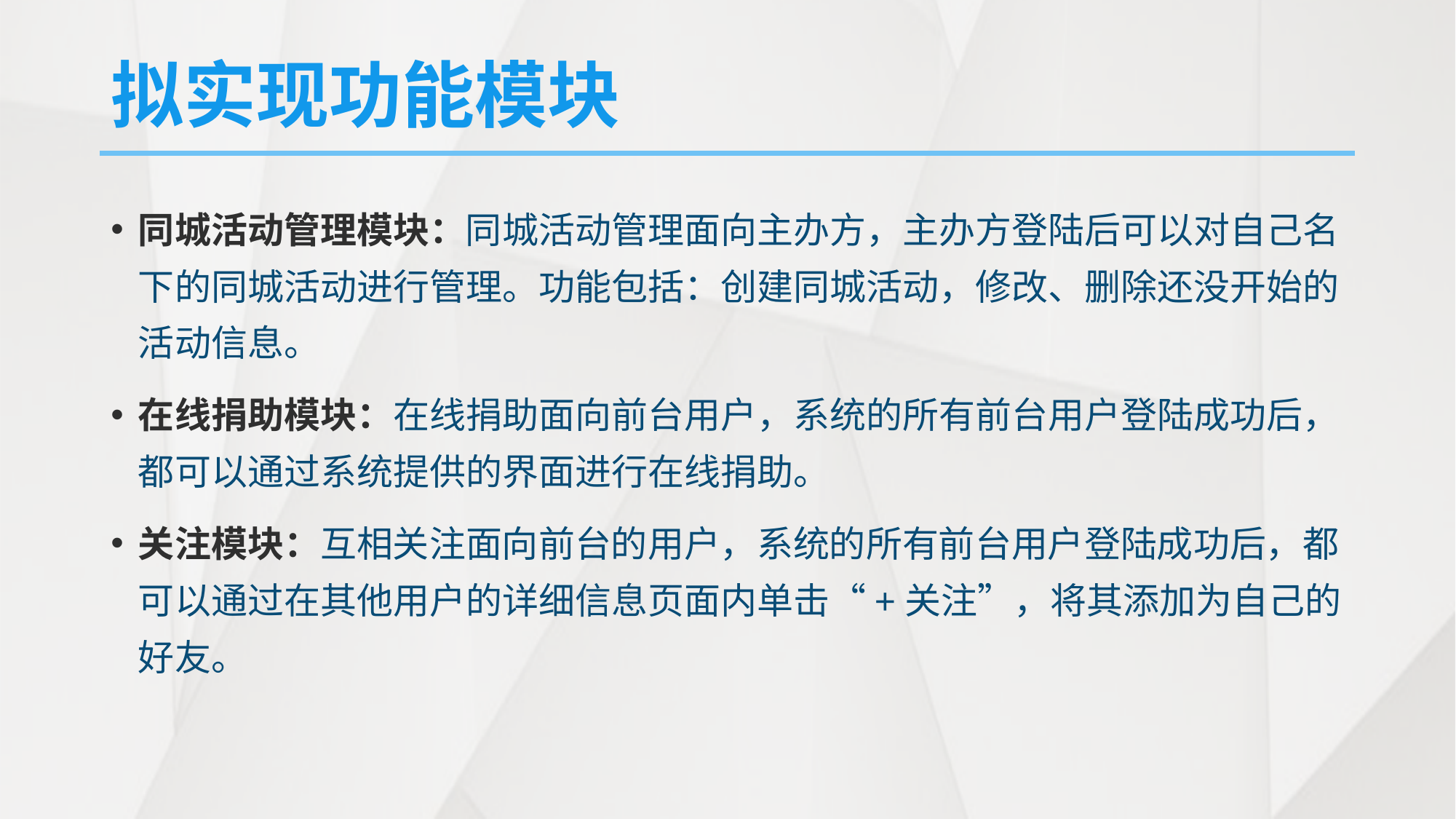

# 拟实现功能模块
同城活动管理模块：同城活动管理面向主办方，主办方登陆后可以对自己名下的同城活动进行管理。功能包括：创建同城活动，修改、删除还没开始的活动信息。
在线捐助模块：在线捐助面向前台用户，系统的所有前台用户登陆成功后，都可以通过系统提供的界面进行在线捐助。
关注模块：互相关注面向前台的用户，系统的所有前台用户登陆成功后，都可以通过在其他用户的详细信息页面内单击“+关注”，将其添加为自己的好友。